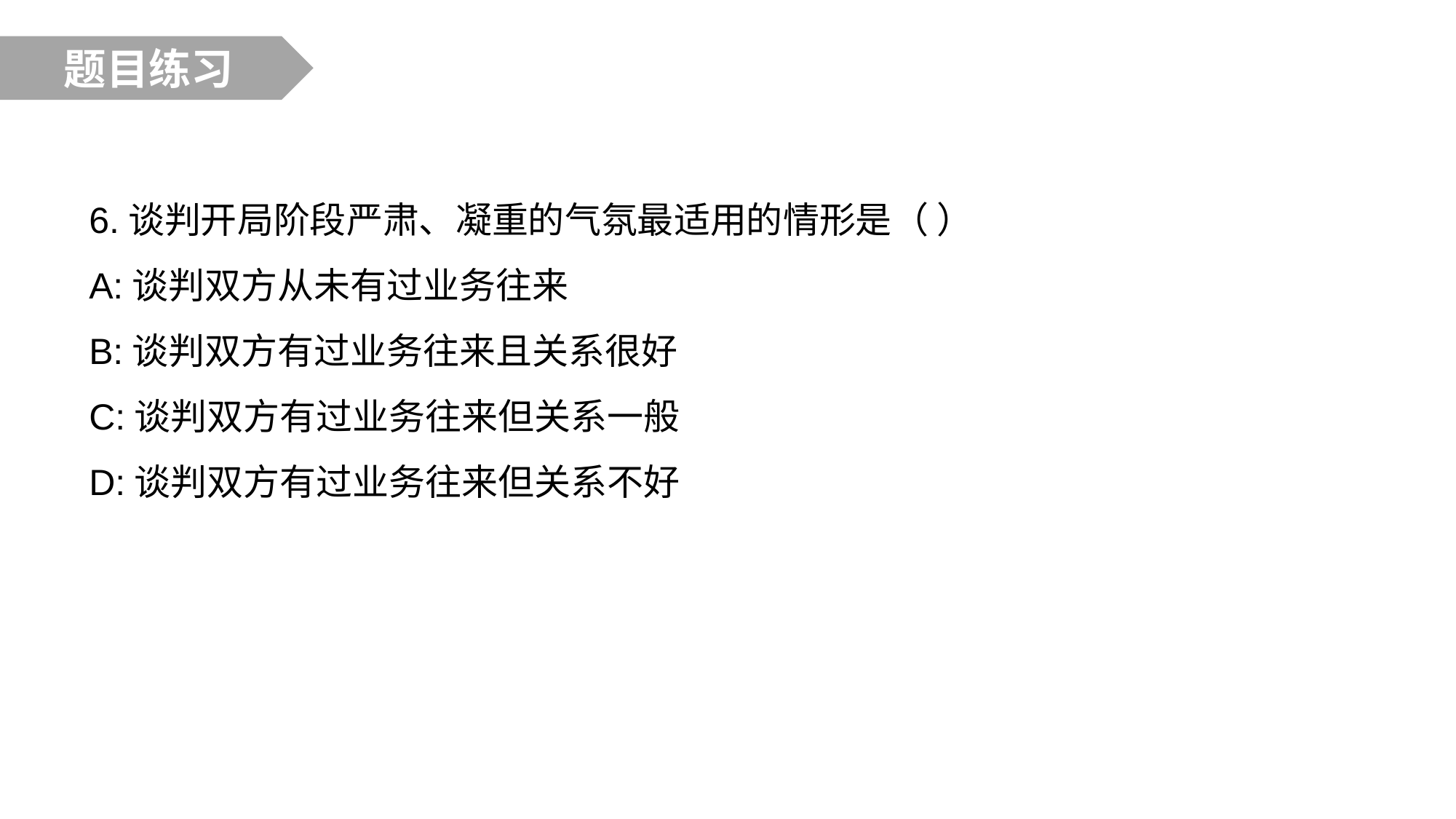

题目练习
6.谈判开局阶段严肃、凝重的气氛最适用的情形是（ ）
A:谈判双方从未有过业务往来
B:谈判双方有过业务往来且关系很好
C:谈判双方有过业务往来但关系一般
D:谈判双方有过业务往来但关系不好